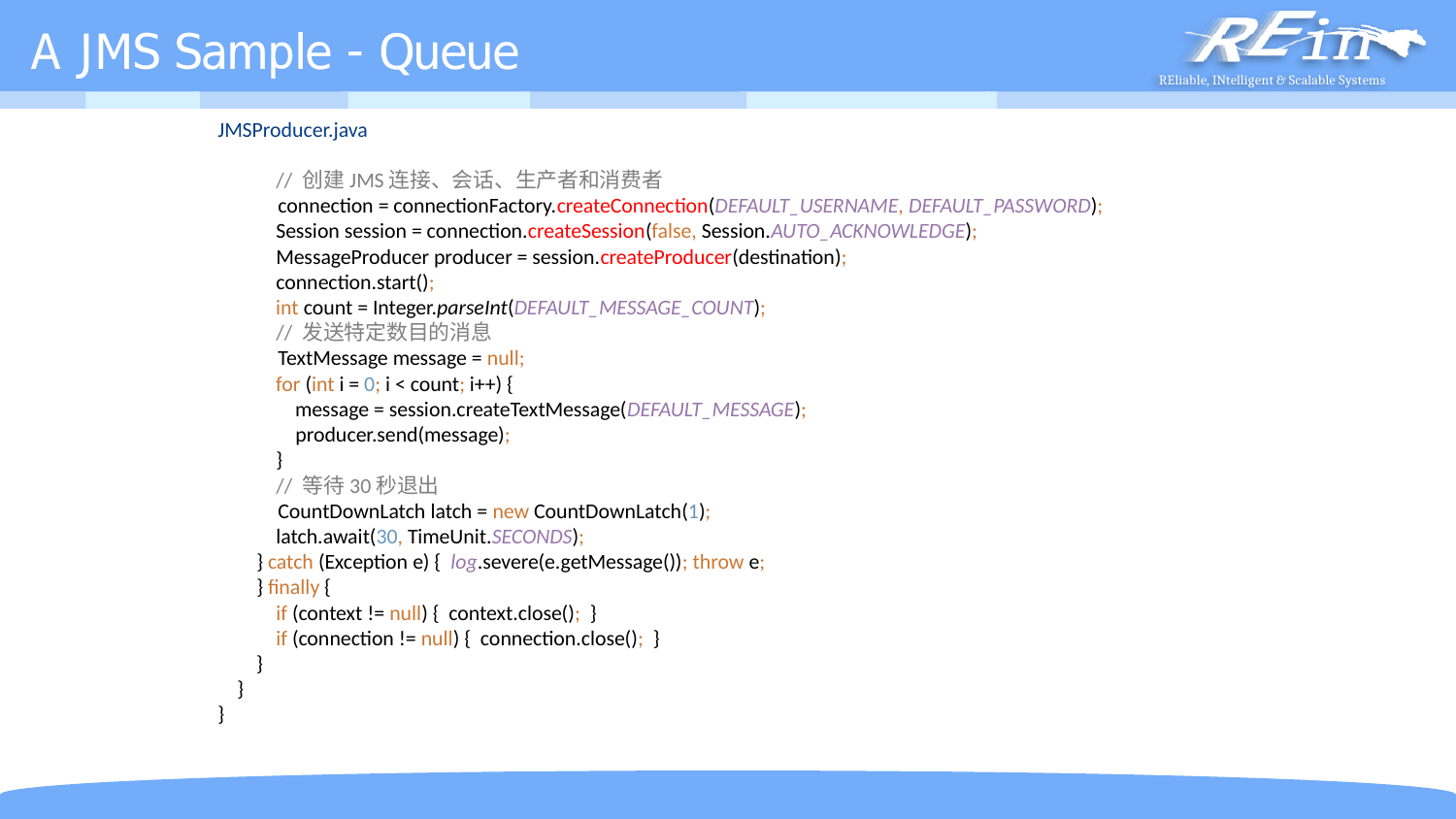

# A JMS Sample - Queue
JMSProducer.java
            // 创建JMS连接、会话、生产者和消费者
            connection = connectionFactory.createConnection(DEFAULT_USERNAME, DEFAULT_PASSWORD);
            Session session = connection.createSession(false, Session.AUTO_ACKNOWLEDGE);
            MessageProducer producer = session.createProducer(destination);
            connection.start();
            int count = Integer.parseInt(DEFAULT_MESSAGE_COUNT);
            // 发送特定数目的消息
            TextMessage message = null;
            for (int i = 0; i < count; i++) {
                message = session.createTextMessage(DEFAULT_MESSAGE);
                producer.send(message);
            }
            // 等待30秒退出
            CountDownLatch latch = new CountDownLatch(1);
            latch.await(30, TimeUnit.SECONDS);
        } catch (Exception e) {  log.severe(e.getMessage()); throw e;
        } finally {
            if (context != null) {  context.close();  }
            if (connection != null) {  connection.close();  }
        }
    }
}
34